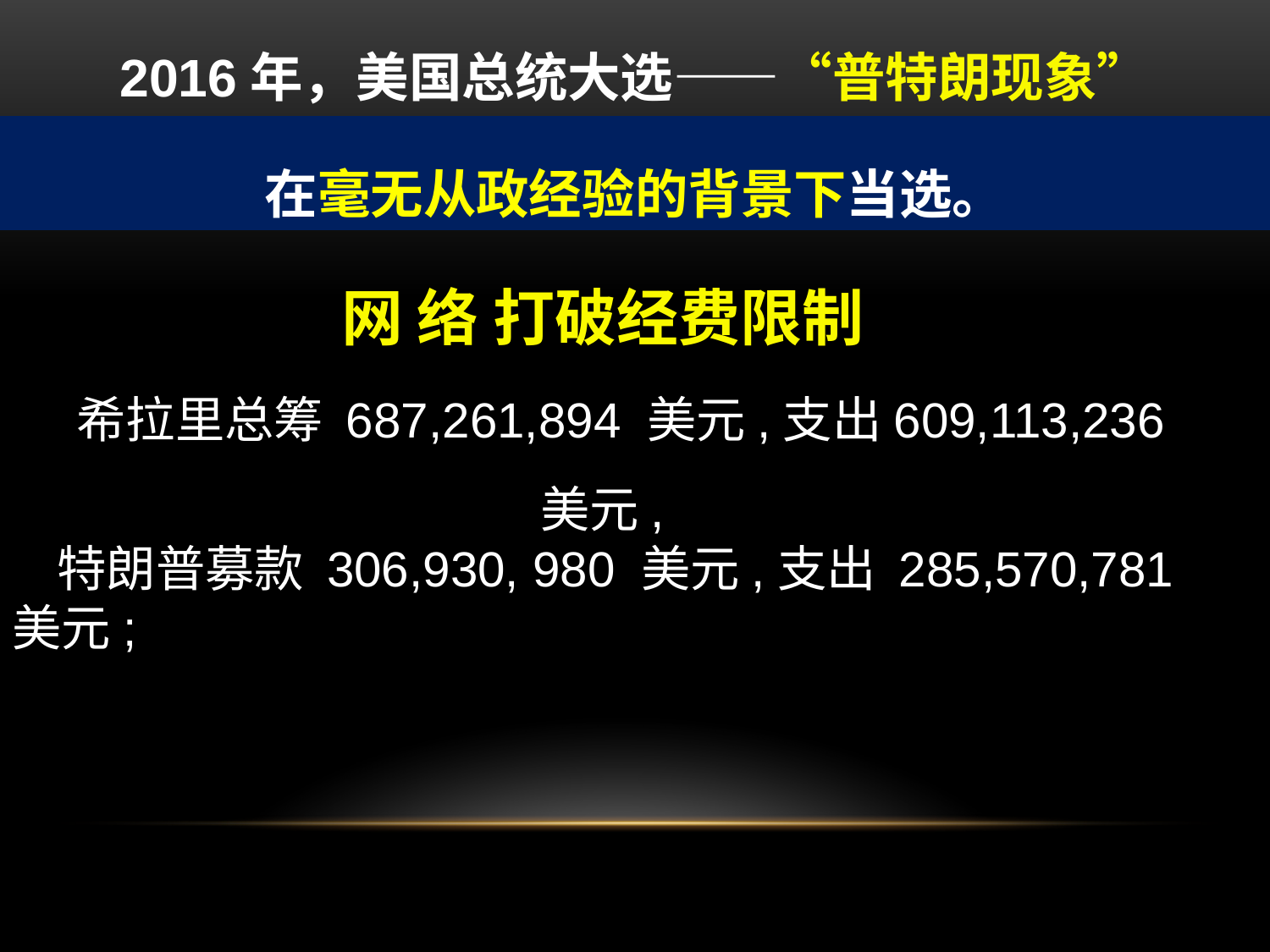

2016年，美国总统大选——“普特朗现象”
在毫无从政经验的背景下当选。
网 络 打破经费限制
  希拉里总筹 687,261,894 美元,支出609,113,236 美元,
   特朗普募款 306,930, 980 美元,支出 285,570,781 美元;